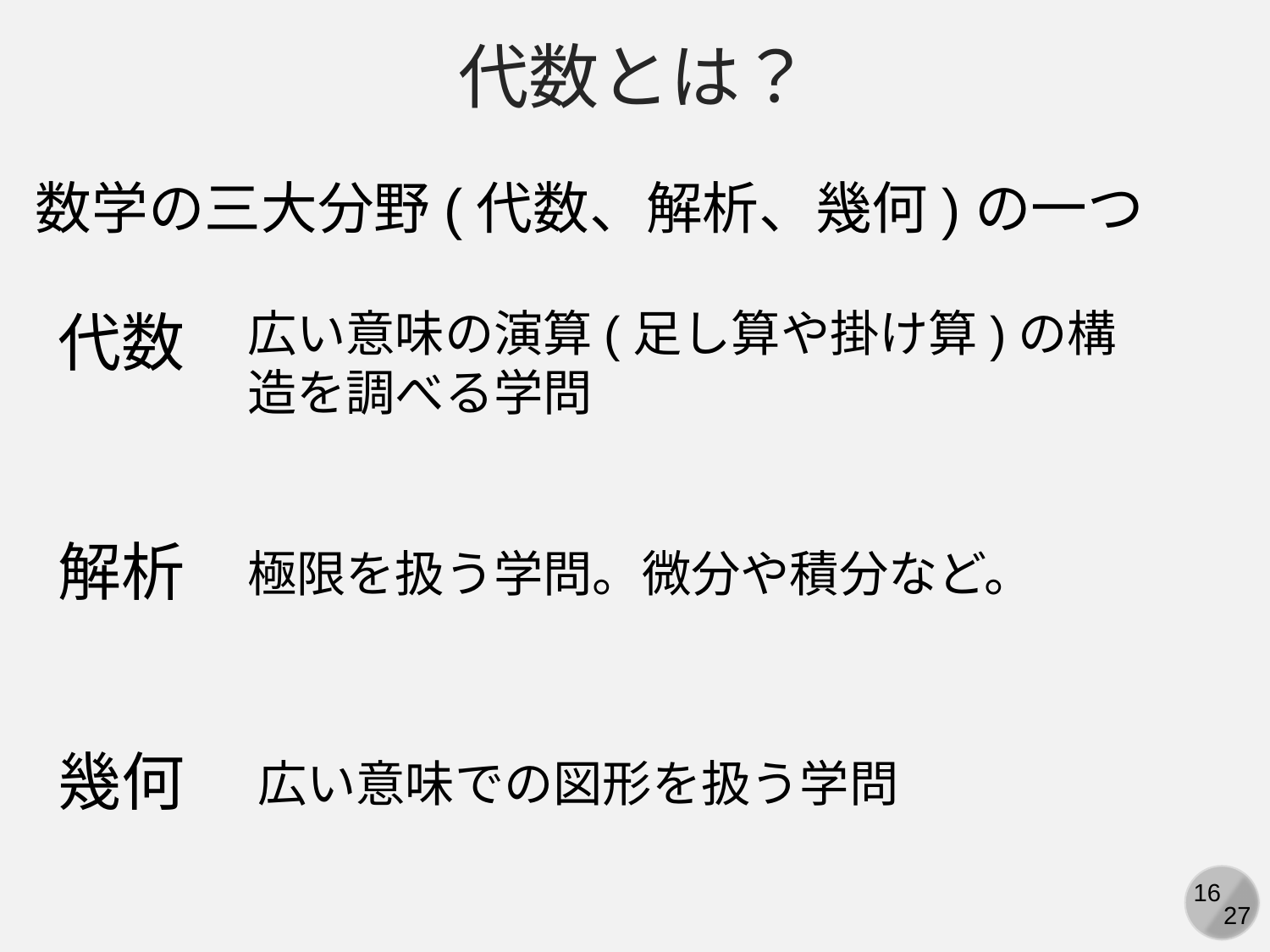

代数とは？
数学の三大分野(代数、解析、幾何)の一つ
代数
広い意味の演算(足し算や掛け算)の構造を調べる学問
解析
極限を扱う学問。微分や積分など。
幾何
広い意味での図形を扱う学問